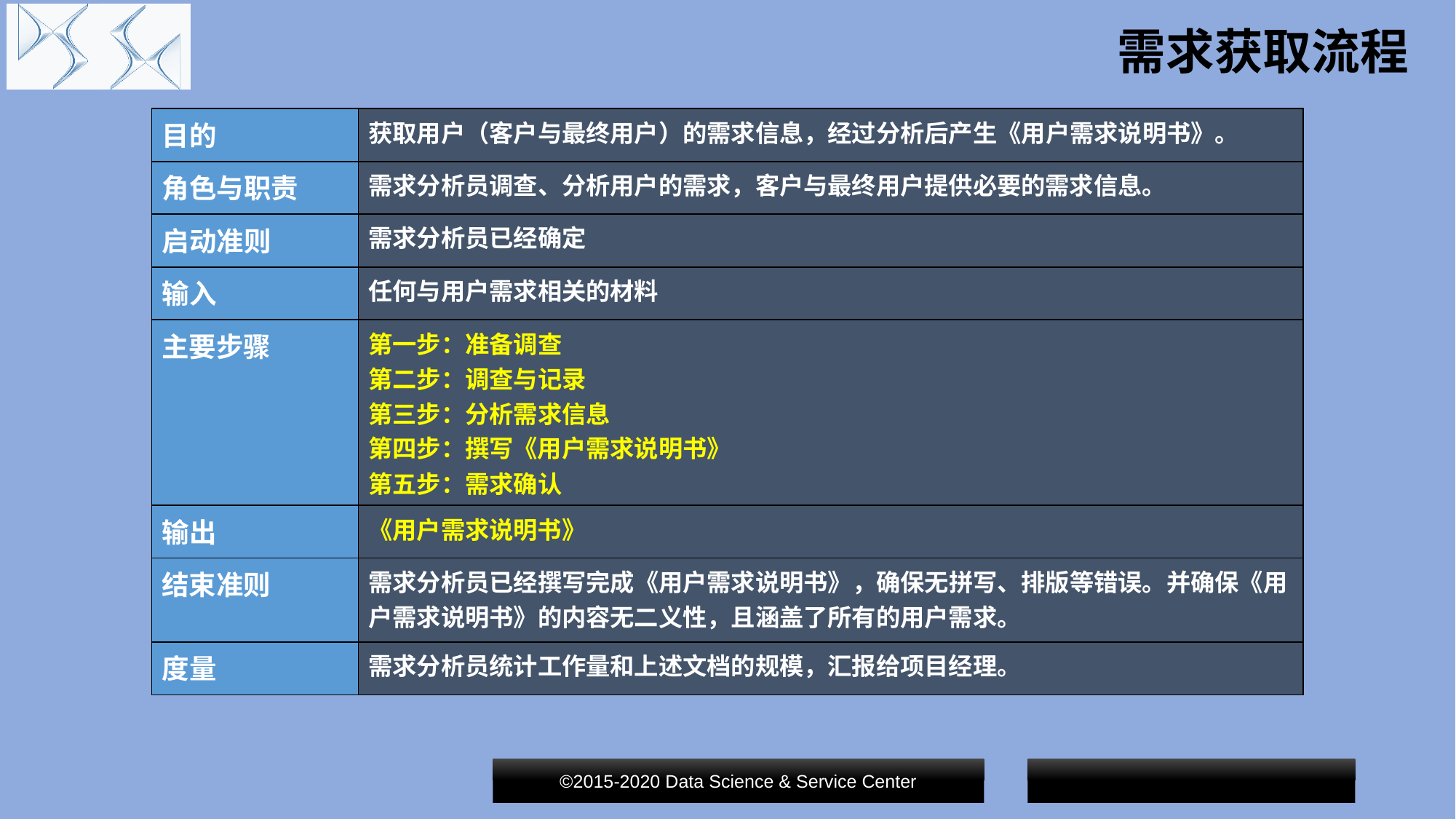

# 需求获取流程
| 目的 | 获取用户（客户与最终用户）的需求信息，经过分析后产生《用户需求说明书》。 |
| --- | --- |
| 角色与职责 | 需求分析员调查、分析用户的需求，客户与最终用户提供必要的需求信息。 |
| 启动准则 | 需求分析员已经确定 |
| 输入 | 任何与用户需求相关的材料 |
| 主要步骤 | 第一步：准备调查 第二步：调查与记录 第三步：分析需求信息 第四步：撰写《用户需求说明书》 第五步：需求确认 |
| 输出 | 《用户需求说明书》 |
| 结束准则 | 需求分析员已经撰写完成《用户需求说明书》，确保无拼写、排版等错误。并确保《用户需求说明书》的内容无二义性，且涵盖了所有的用户需求。 |
| 度量 | 需求分析员统计工作量和上述文档的规模，汇报给项目经理。 |

©2015-2020 Data Science & Service Center
11